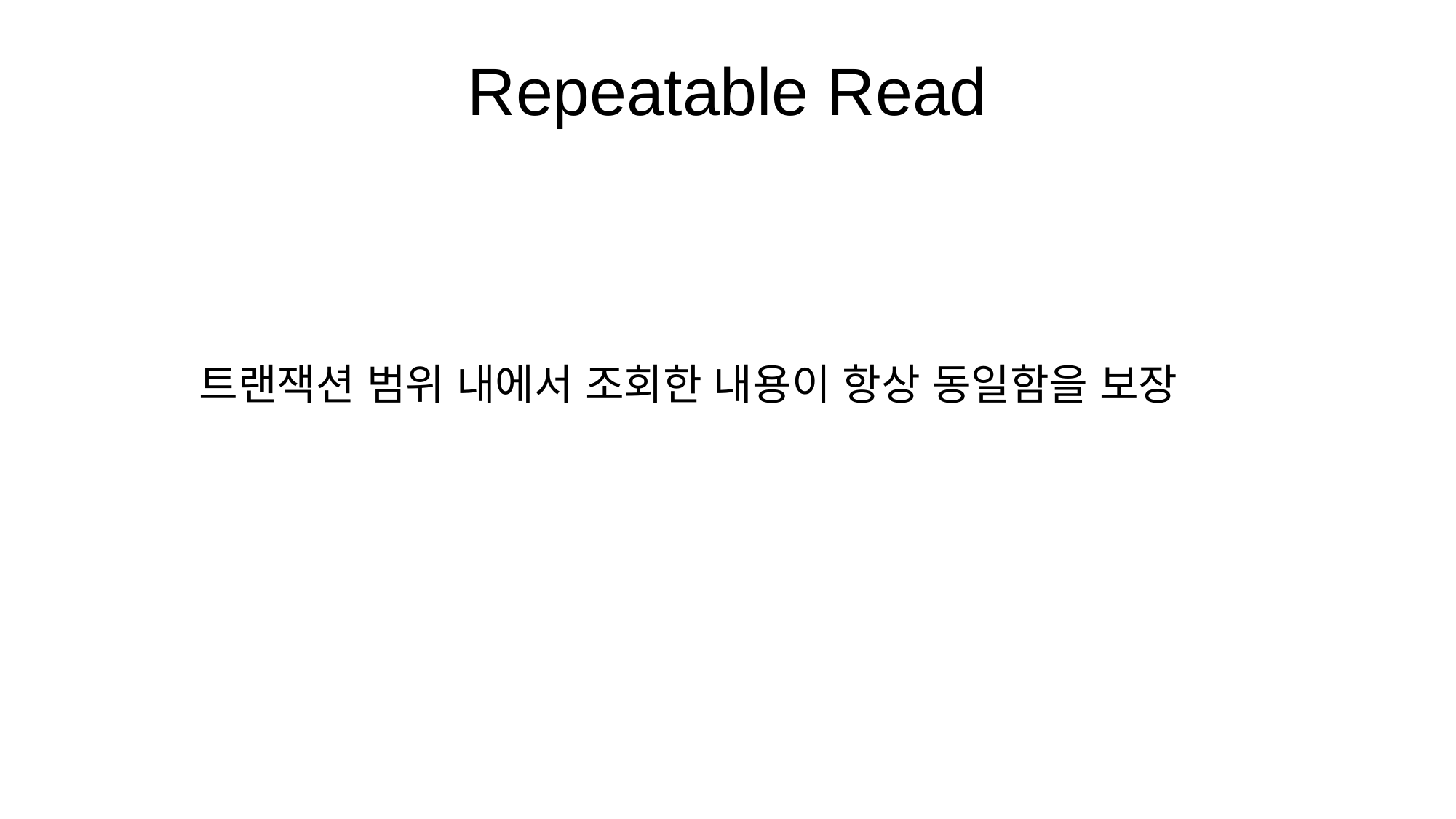

# Repeatable Read
트랜잭션 범위 내에서 조회한 내용이 항상 동일함을 보장